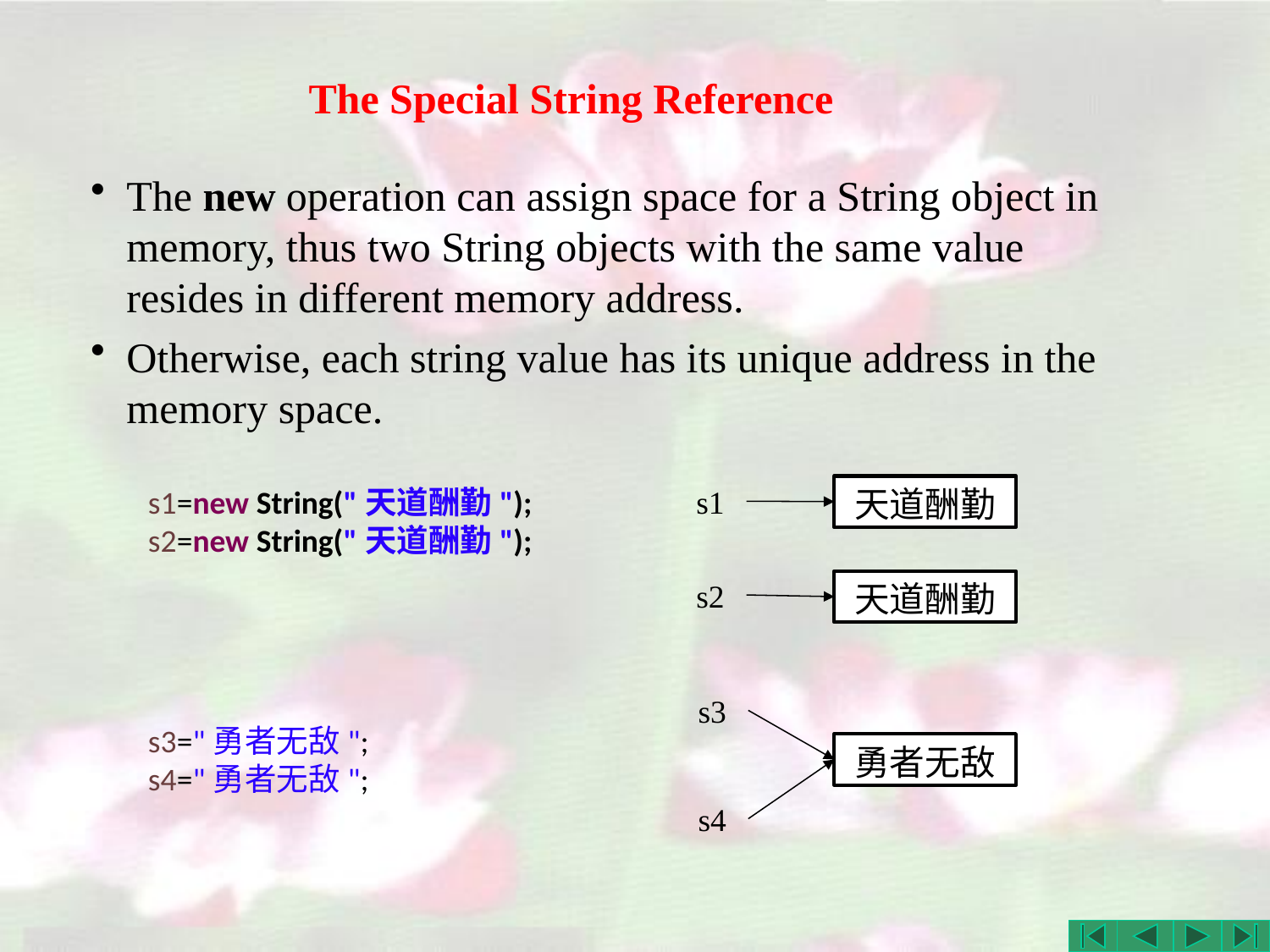

# The Special String Reference
The new operation can assign space for a String object in memory, thus two String objects with the same value resides in different memory address.
Otherwise, each string value has its unique address in the memory space.
s1=new String("天道酬勤");
s2=new String("天道酬勤");
s1
天道酬勤
s2
天道酬勤
s3
s3="勇者无敌";
s4="勇者无敌";
勇者无敌
s4